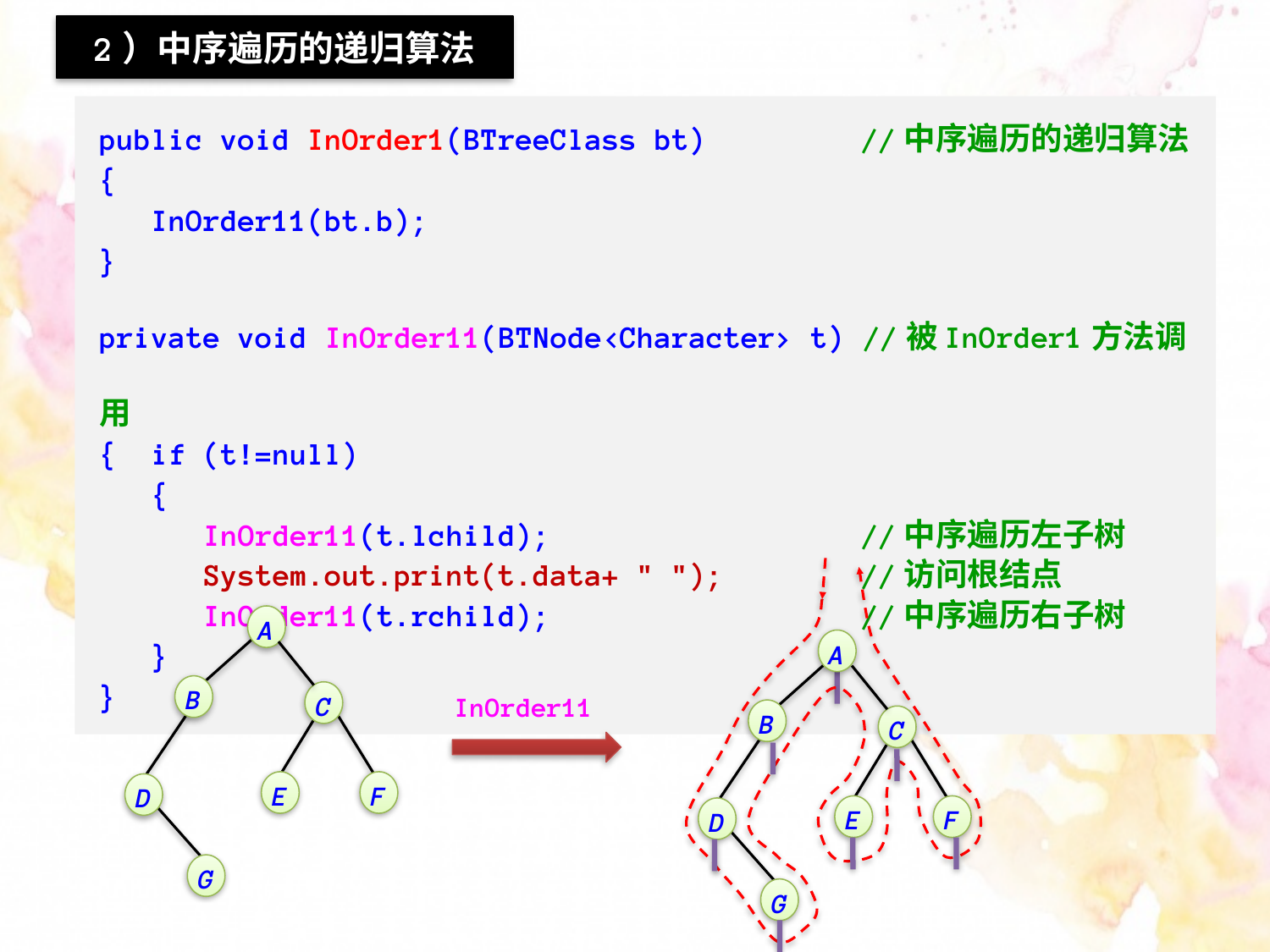

2）中序遍历的递归算法
public void InOrder1(BTreeClass bt)		//中序遍历的递归算法
{
   InOrder11(bt.b);
}
private void InOrder11(BTNode<Character> t) //被InOrder1方法调用
{  if (t!=null)
   {
      InOrder11(t.lchild);			//中序遍历左子树
      System.out.print(t.data+ " ");		//访问根结点
      InOrder11(t.rchild);			//中序遍历右子树
   }
}

A

B
C

E
F
D

G

A

B
C

E
F
D

G
InOrder11